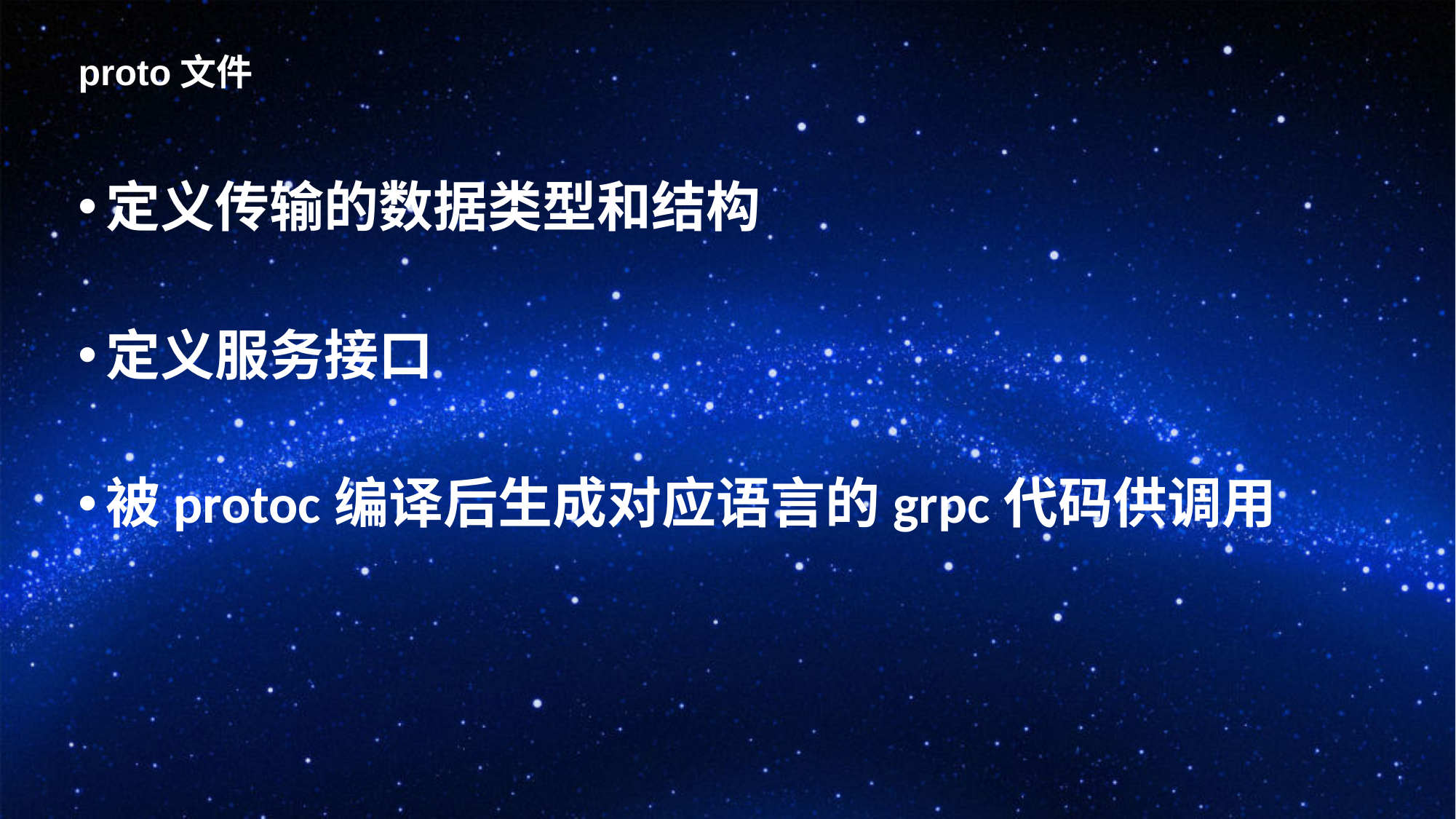

proto文件
定义传输的数据类型和结构

定义服务接口

被protoc编译后生成对应语言的grpc代码供调用